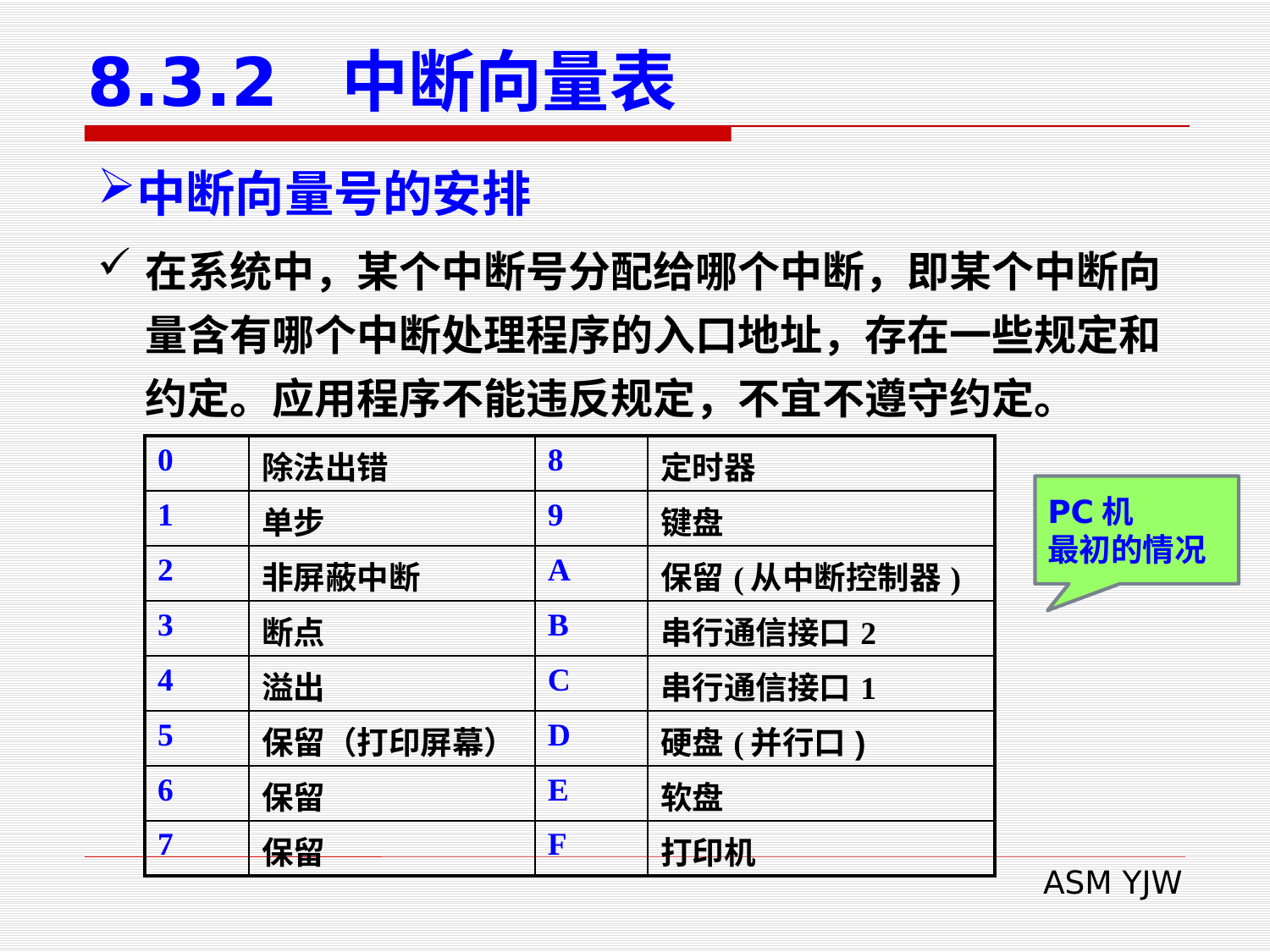

# 8.3.2  中断向量表
中断向量号的安排
在系统中，某个中断号分配给哪个中断，即某个中断向量含有哪个中断处理程序的入口地址，存在一些规定和约定。应用程序不能违反规定，不宜不遵守约定。

| 0 | 除法出错 | 8 | 定时器 |
| --- | --- | --- | --- |
| 1 | 单步 | 9 | 键盘 |
| 2 | 非屏蔽中断 | A | 保留(从中断控制器) |
| 3 | 断点 | B | 串行通信接口2 |
| 4 | 溢出 | C | 串行通信接口1 |
| 5 | 保留（打印屏幕） | D | 硬盘(并行口) |
| 6 | 保留 | E | 软盘 |
| 7 | 保留 | F | 打印机 |
PC机
最初的情况